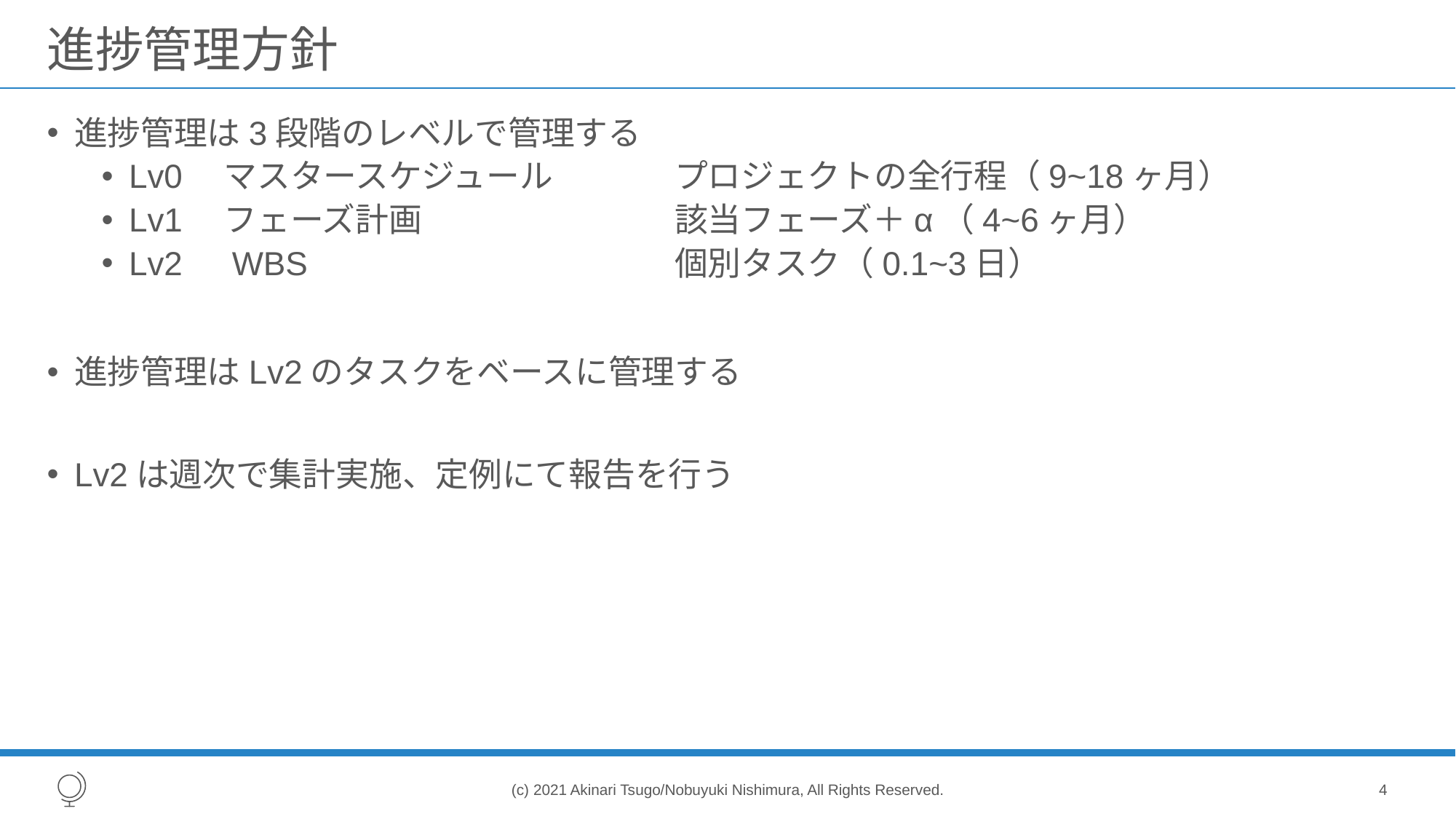

# 進捗管理方針
進捗管理は3段階のレベルで管理する
Lv0　マスタースケジュール		プロジェクトの全行程（9~18ヶ月）
Lv1　フェーズ計画			該当フェーズ＋α（4~6ヶ月）
Lv2　WBS				個別タスク（0.1~3日）

進捗管理はLv2のタスクをベースに管理する

Lv2は週次で集計実施、定例にて報告を行う